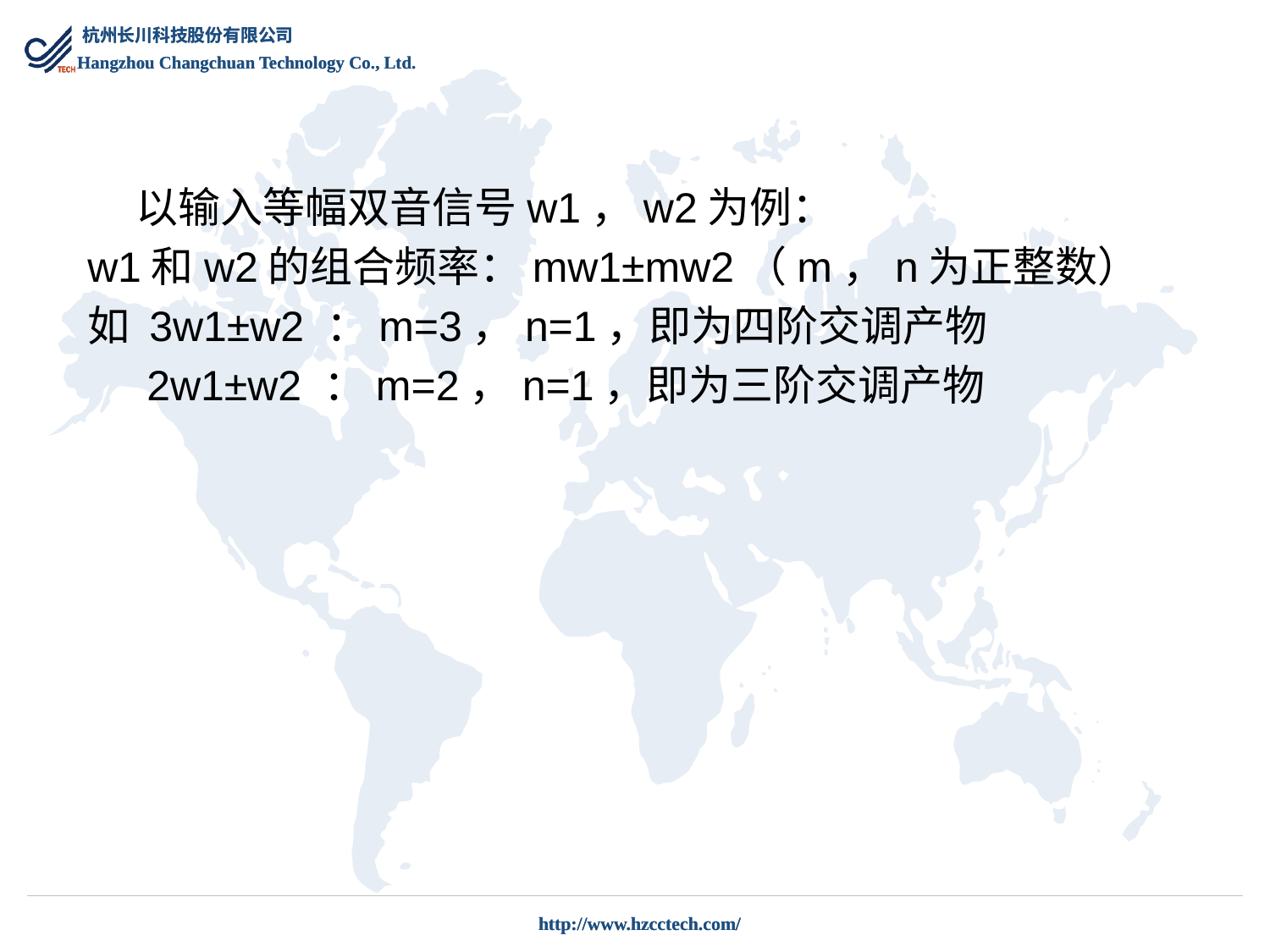

以输入等幅双音信号w1，w2为例：
w1和w2的组合频率：mw1±mw2（m，n为正整数）
如 3w1±w2 ：m=3，n=1，即为四阶交调产物
     2w1±w2 ：m=2，n=1，即为三阶交调产物